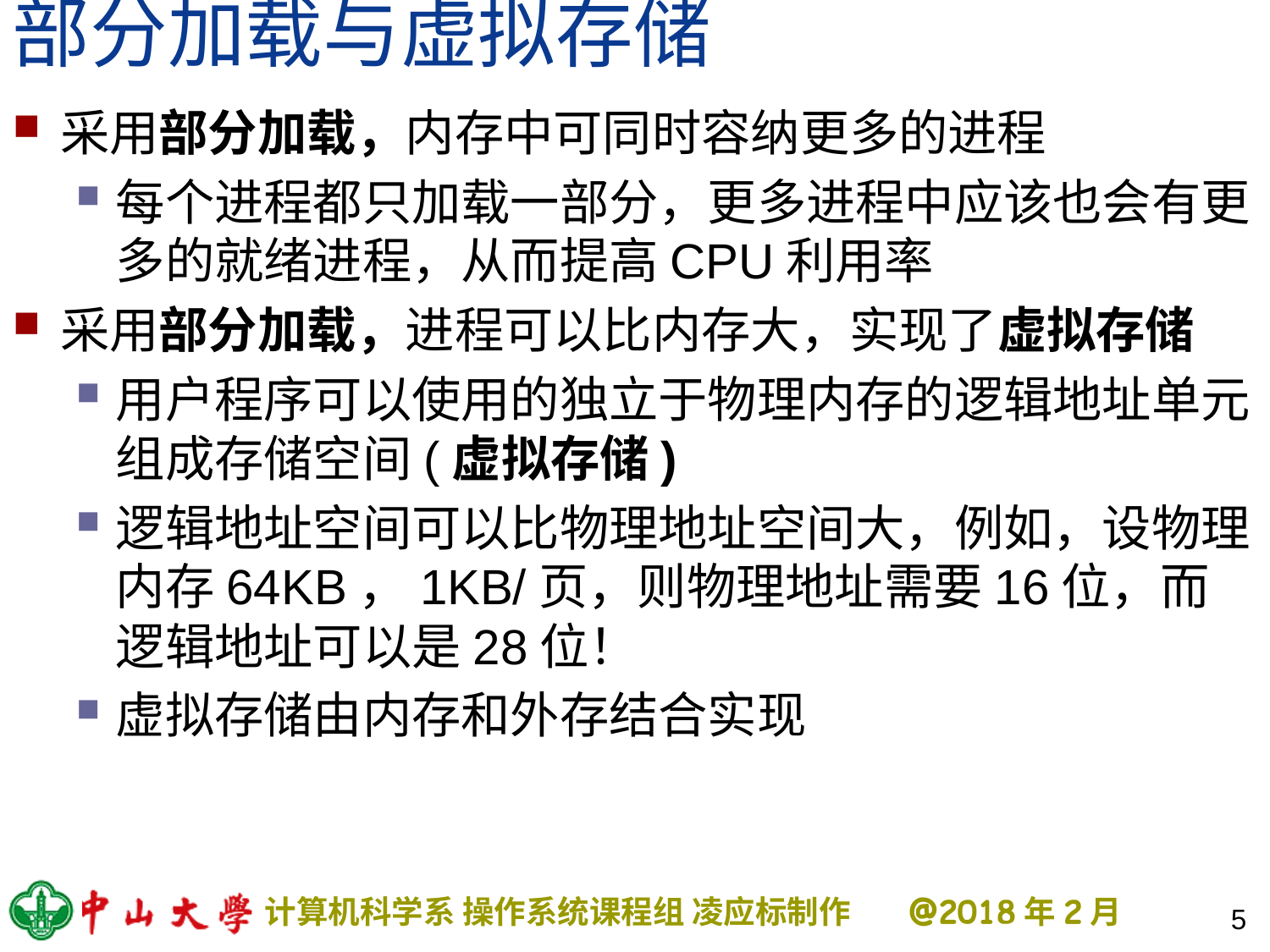

# 部分加载与虚拟存储
采用部分加载，内存中可同时容纳更多的进程
每个进程都只加载一部分，更多进程中应该也会有更多的就绪进程，从而提高CPU利用率
采用部分加载，进程可以比内存大，实现了虚拟存储
用户程序可以使用的独立于物理内存的逻辑地址单元组成存储空间(虚拟存储)
逻辑地址空间可以比物理地址空间大，例如，设物理内存64KB，1KB/页，则物理地址需要16位，而逻辑地址可以是28位！
虚拟存储由内存和外存结合实现
5